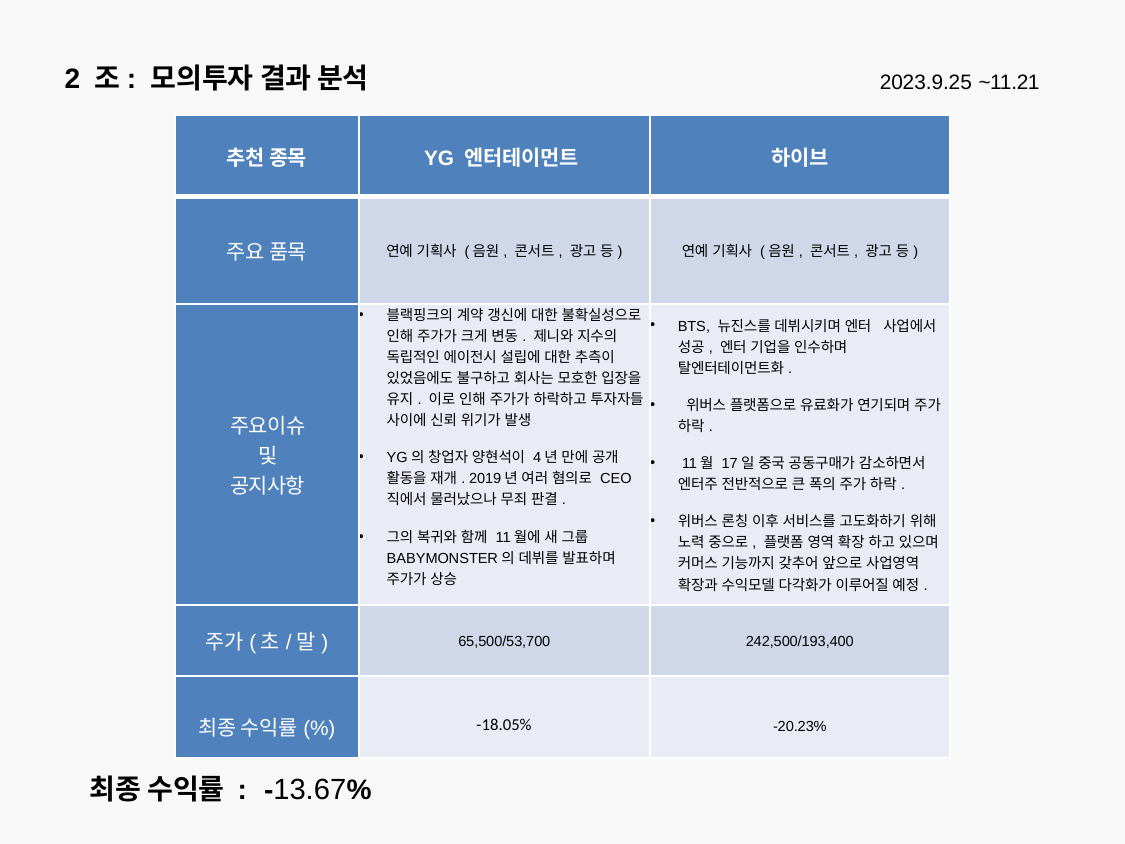

2 조: 모의투자 결과 분석
2023.9.25 ~11.21
| 추천 종목 | YG 엔터테이먼트 | 하이브 |
| --- | --- | --- |
| 주요 품목 | 연예 기획사 (음원, 콘서트, 광고 등) | 연예 기획사 (음원, 콘서트, 광고 등) |
| 주요이슈 및 공지사항 | 블랙핑크의 계약 갱신에 대한 불확실성으로 인해 주가가 크게 변동. 제니와 지수의 독립적인 에이전시 설립에 대한 추측이 있었음에도 불구하고 회사는 모호한 입장을 유지. 이로 인해 주가가 하락하고 투자자들 사이에 신뢰 위기가 발생 YG의 창업자 양현석이 4년 만에 공개 활동을 재개. 2019년 여러 혐의로 CEO직에서 물러났으나 무죄 판결. 그의 복귀와 함께 11월에 새 그룹 BABYMONSTER의 데뷔를 발표하며 주가가 상승 | BTS, 뉴진스를 데뷔시키며 엔터 사업에서 성공, 엔터 기업을 인수하며 탈엔터테이먼트화. 위버스 플랫폼으로 유료화가 연기되며 주가 하락. 11월 17일 중국 공동구매가 감소하면서 엔터주 전반적으로 큰 폭의 주가 하락. 위버스 론칭 이후 서비스를 고도화하기 위해 노력 중으로, 플랫폼 영역 확장 하고 있으며 커머스 기능까지 갖추어 앞으로 사업영역 확장과 수익모델 다각화가 이루어질 예정. |
| 주가(초/말) | 65,500/53,700 | 242,500/193,400 |
| 최종 수익률(%) | -18.05% | -20.23% |
최종 수익률 : -13.67%